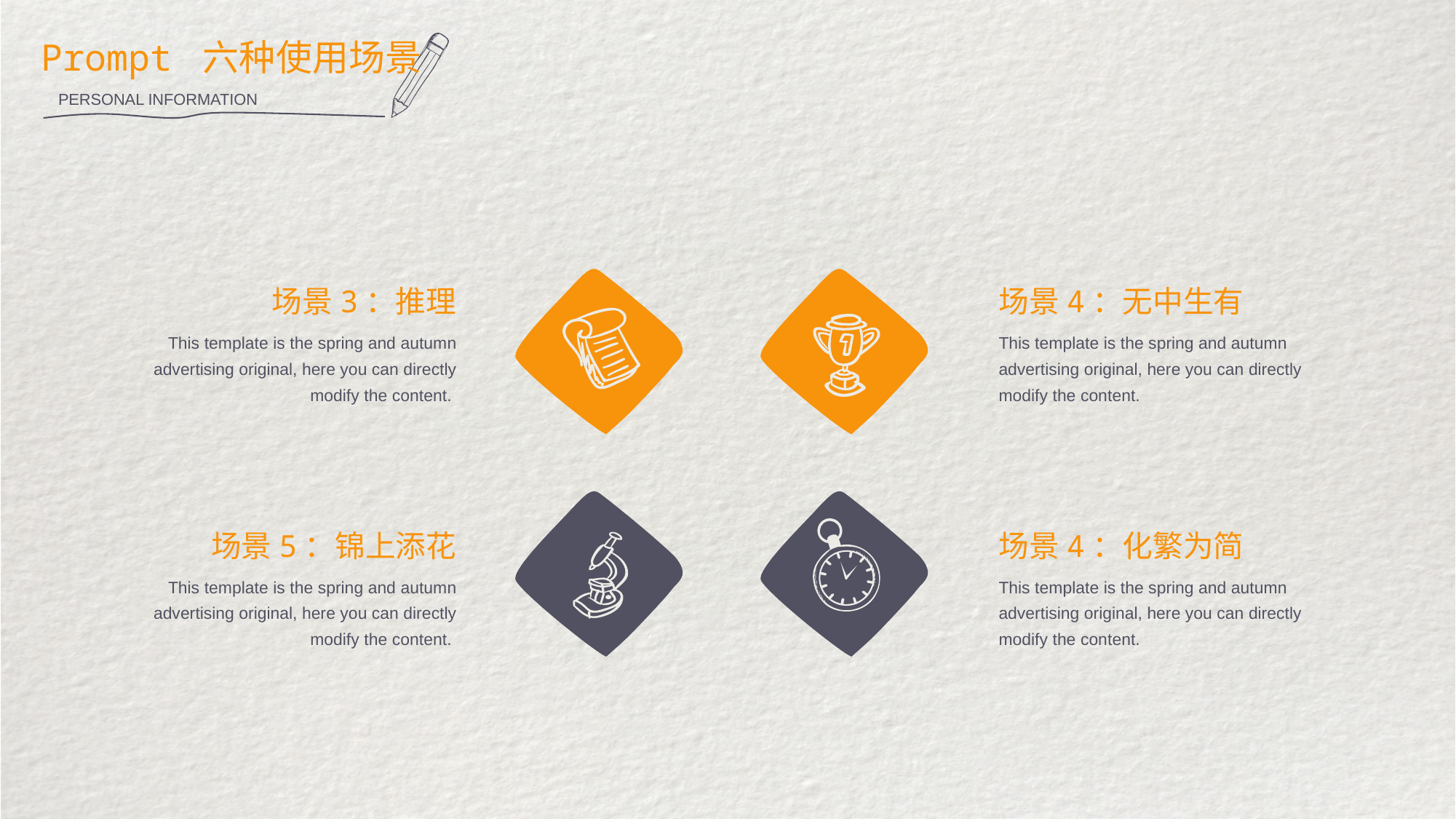

Prompt 六种使用场景

PERSONAL INFORMATION

场景3：推理
场景4：无中生有

This template is the spring and autumn advertising original, here you can directly modify the content.
This template is the spring and autumn advertising original, here you can directly modify the content.

场景5：锦上添花
场景4：化繁为简

This template is the spring and autumn advertising original, here you can directly modify the content.
This template is the spring and autumn advertising original, here you can directly modify the content.